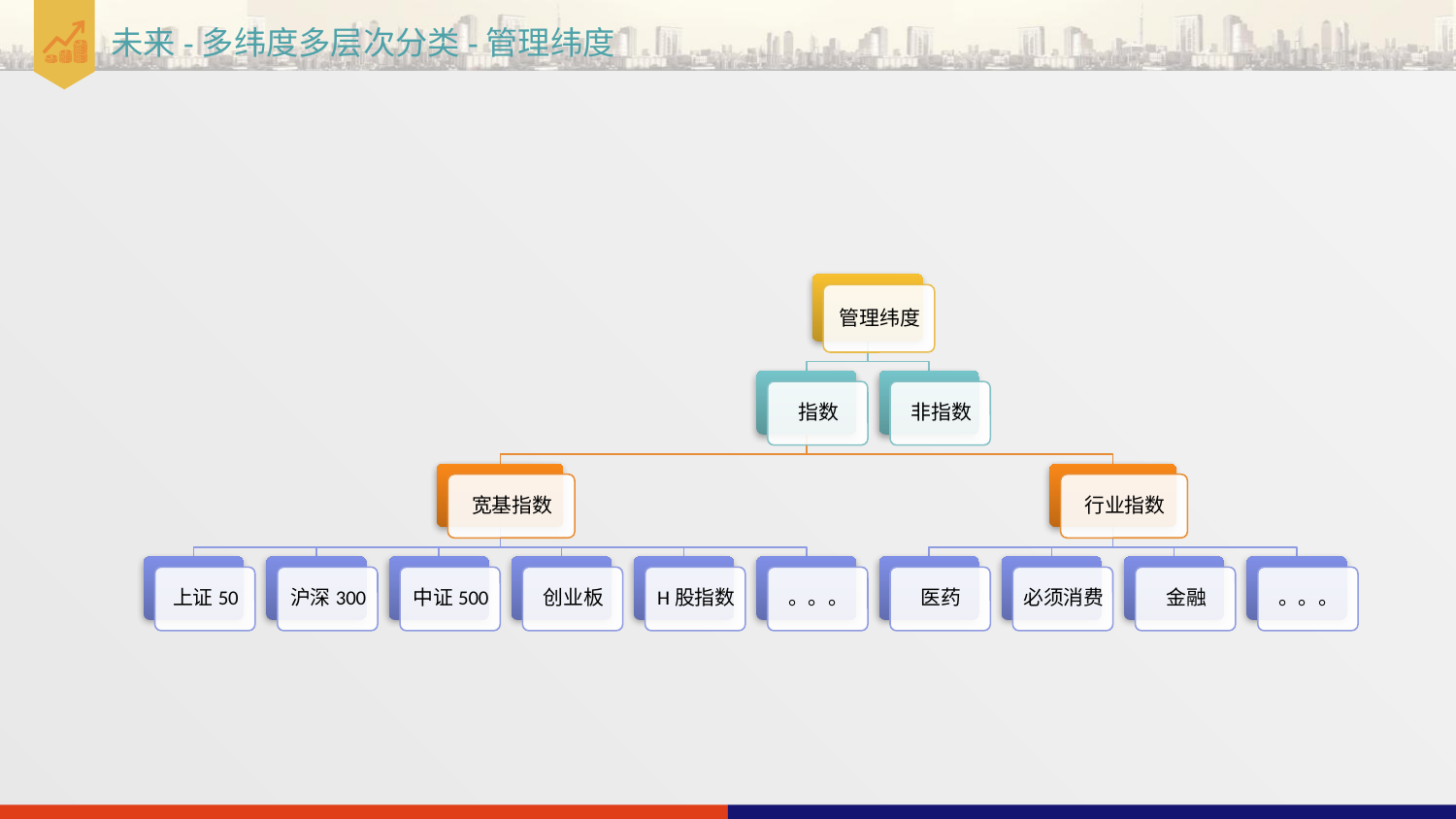

# 未来-多纬度多层次分类-管理纬度

管理纬度
指数
宽基指数
上证50
沪深300
中证500
创业板
H股指数
。。。
行业指数
医药
必须消费
金融
。。。
非指数